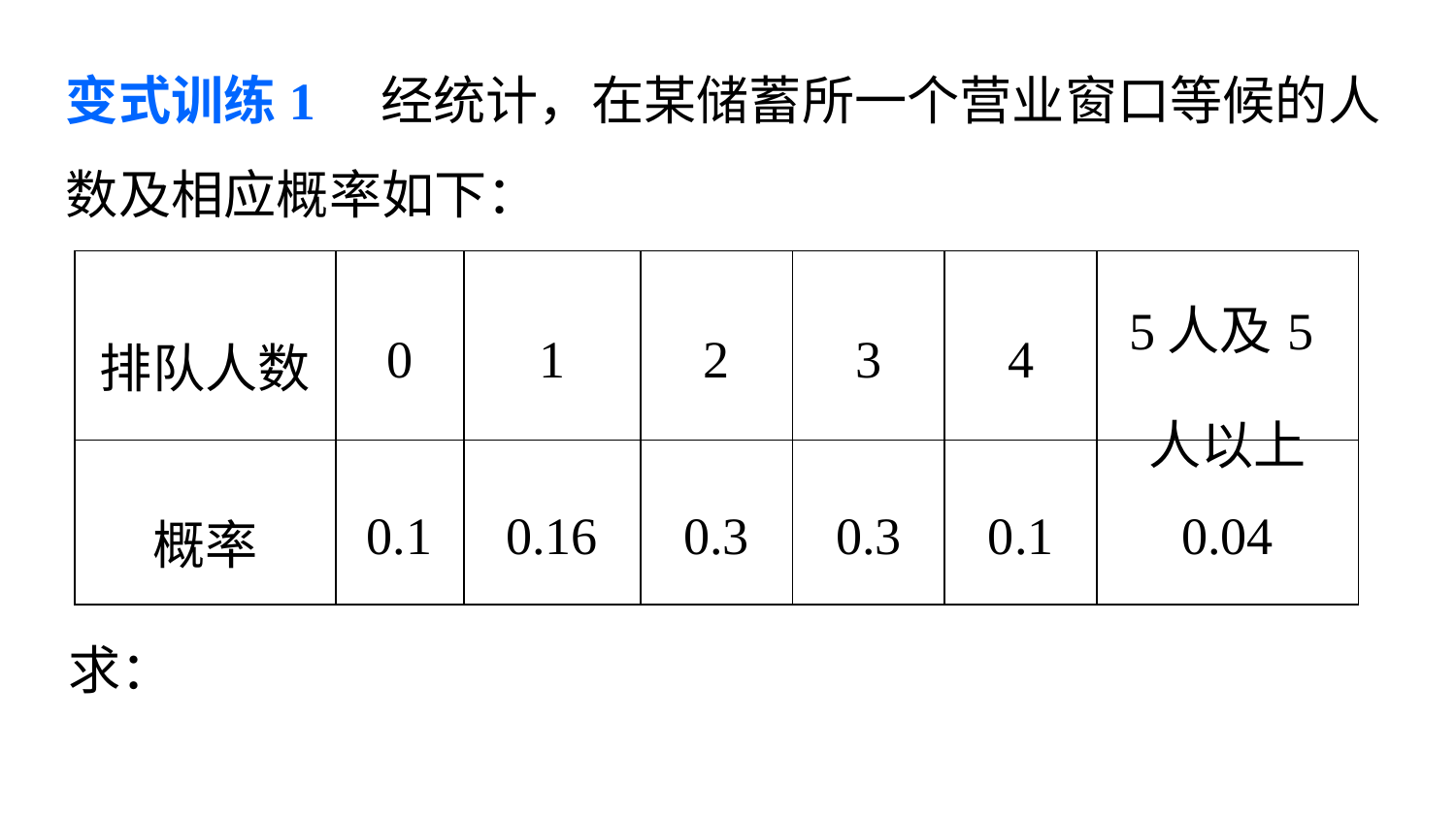

变式训练1　经统计，在某储蓄所一个营业窗口等候的人数及相应概率如下：
| 排队人数 | 0 | 1 | 2 | 3 | 4 | 5人及5人以上 |
| --- | --- | --- | --- | --- | --- | --- |
| 概率 | 0.1 | 0.16 | 0.3 | 0.3 | 0.1 | 0.04 |
求：